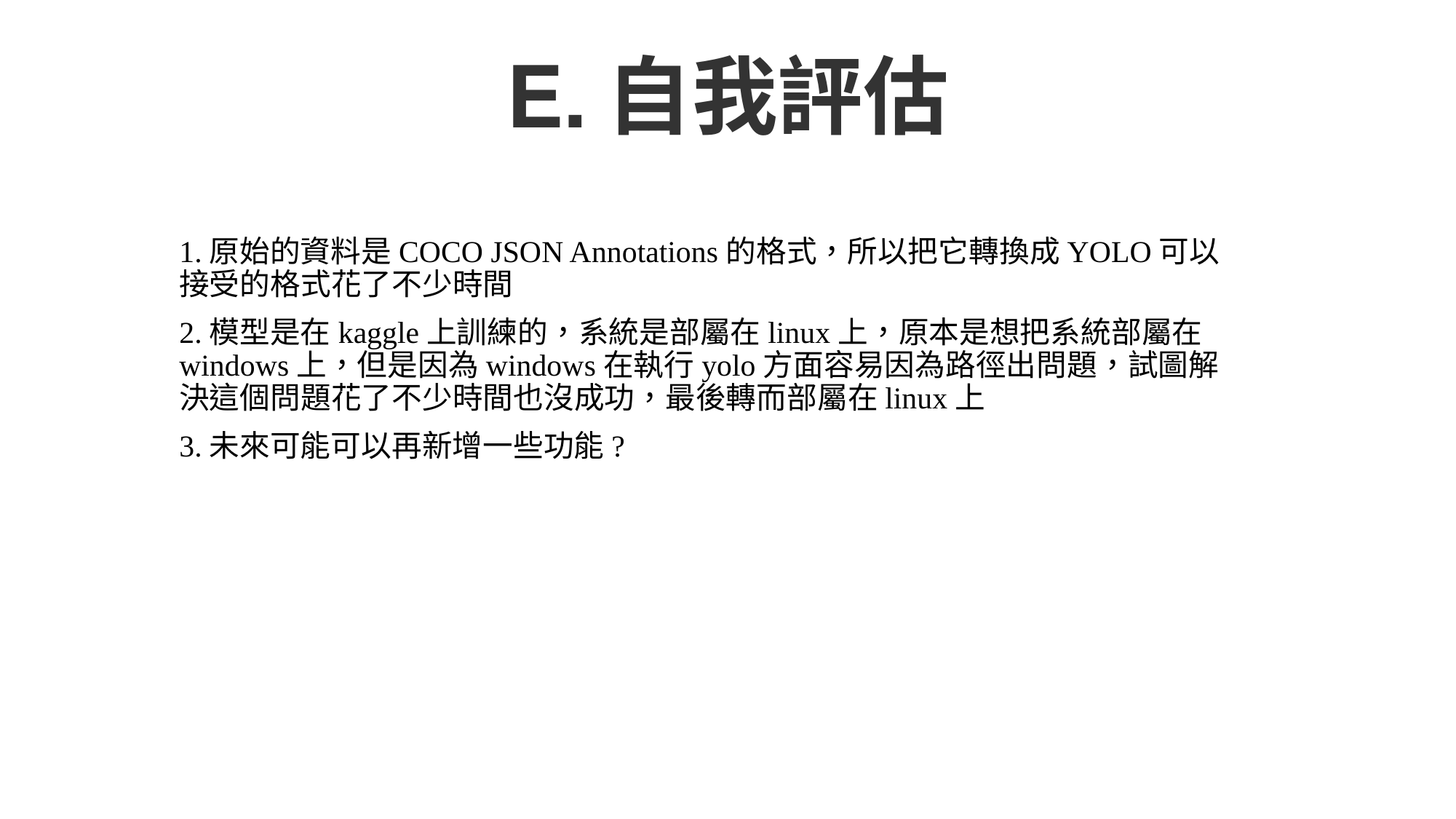

# E.自我評估
1.原始的資料是COCO JSON Annotations的格式，所以把它轉換成YOLO可以接受的格式花了不少時間
2.模型是在kaggle上訓練的，系統是部屬在linux上，原本是想把系統部屬在windows上，但是因為windows在執行yolo方面容易因為路徑出問題，試圖解決這個問題花了不少時間也沒成功，最後轉而部屬在linux上
3.未來可能可以再新增一些功能?